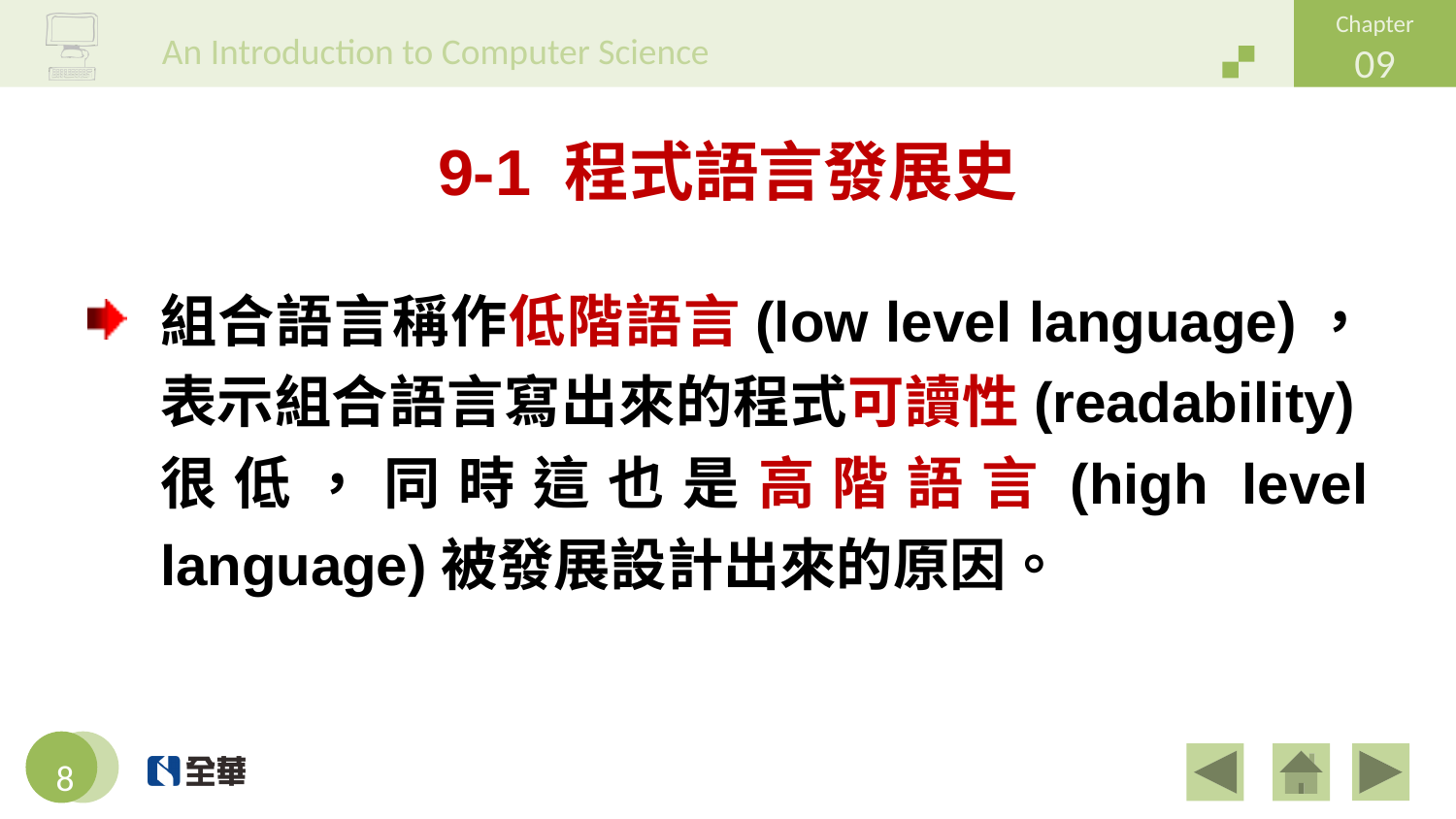

# 9-1 程式語言發展史
組合語言稱作低階語言(low level language)，表示組合語言寫出來的程式可讀性(readability)很低，同時這也是高階語言(high level language)被發展設計出來的原因。